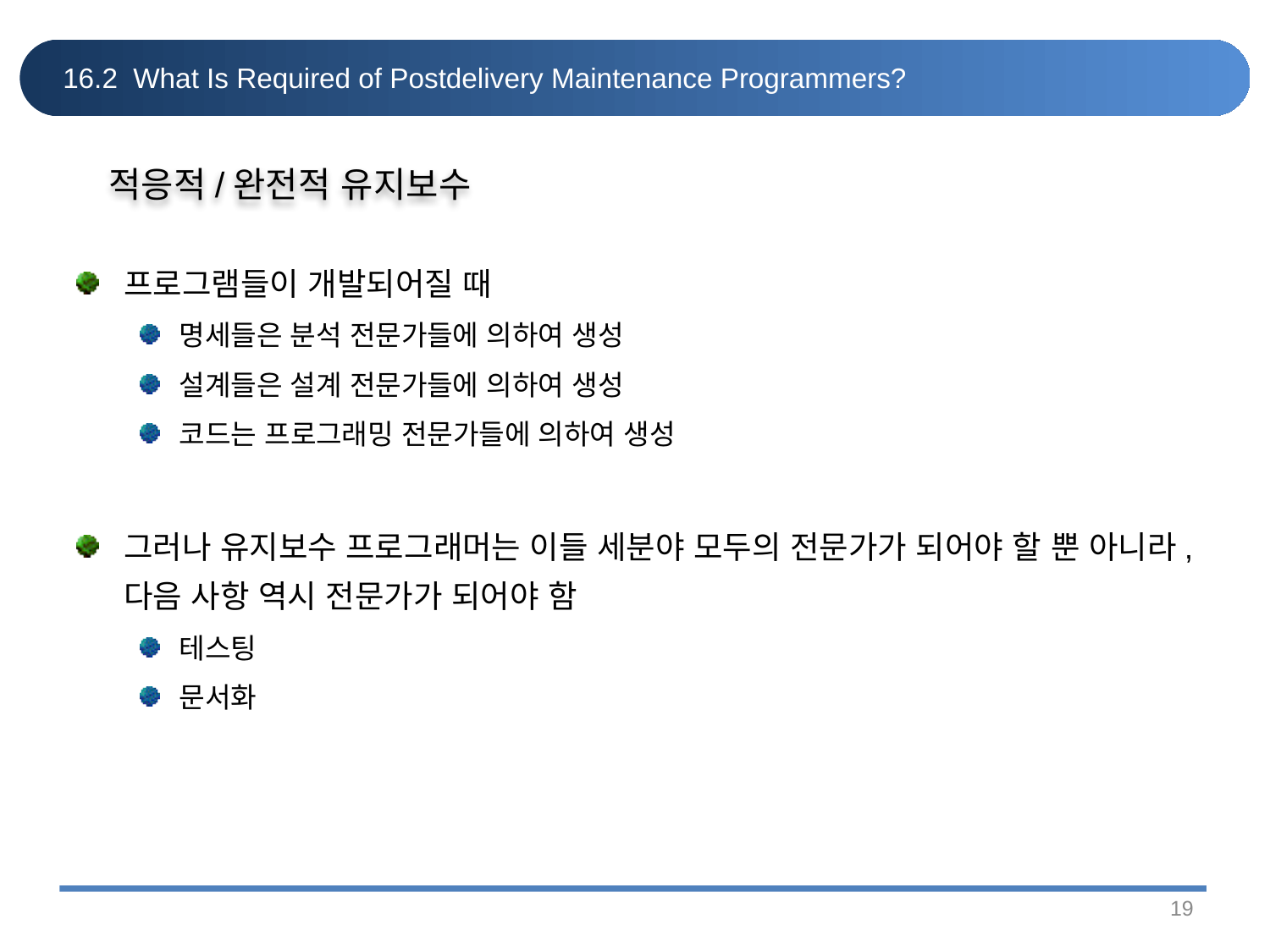

# 16.2  What Is Required of Postdelivery Maintenance Programmers?
적응적/완전적 유지보수
프로그램들이 개발되어질 때
명세들은 분석 전문가들에 의하여 생성
설계들은 설계 전문가들에 의하여 생성
코드는 프로그래밍 전문가들에 의하여 생성

그러나 유지보수 프로그래머는 이들 세분야 모두의 전문가가 되어야 할 뿐 아니라, 다음 사항 역시 전문가가 되어야 함
테스팅
문서화
19